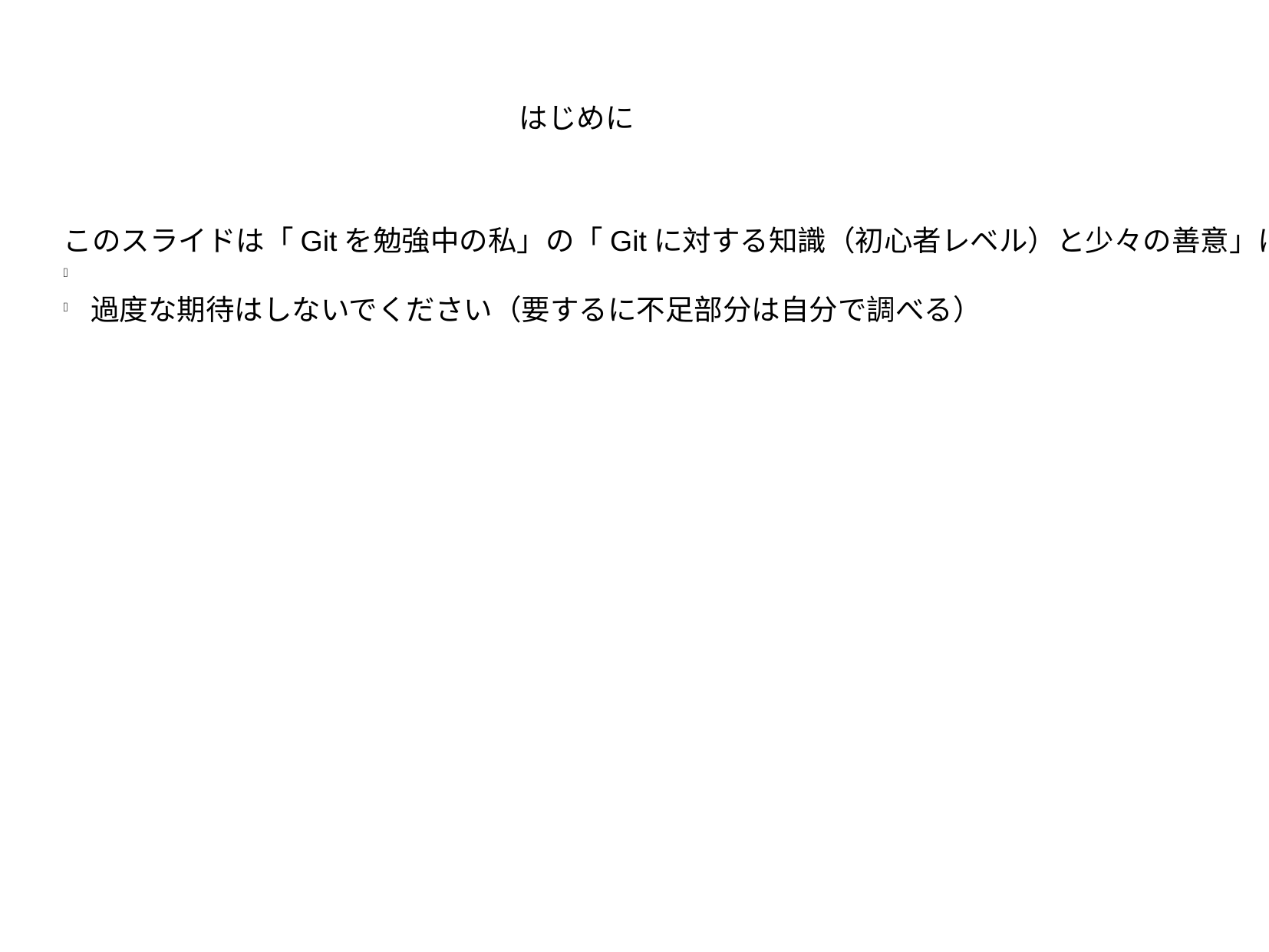

はじめに
このスライドは「Gitを勉強中の私」の「Gitに対する知識（初心者レベル）と少々の善意」による「Gitを全く知らない人」のための資料である

過度な期待はしないでください（要するに不足部分は自分で調べる）